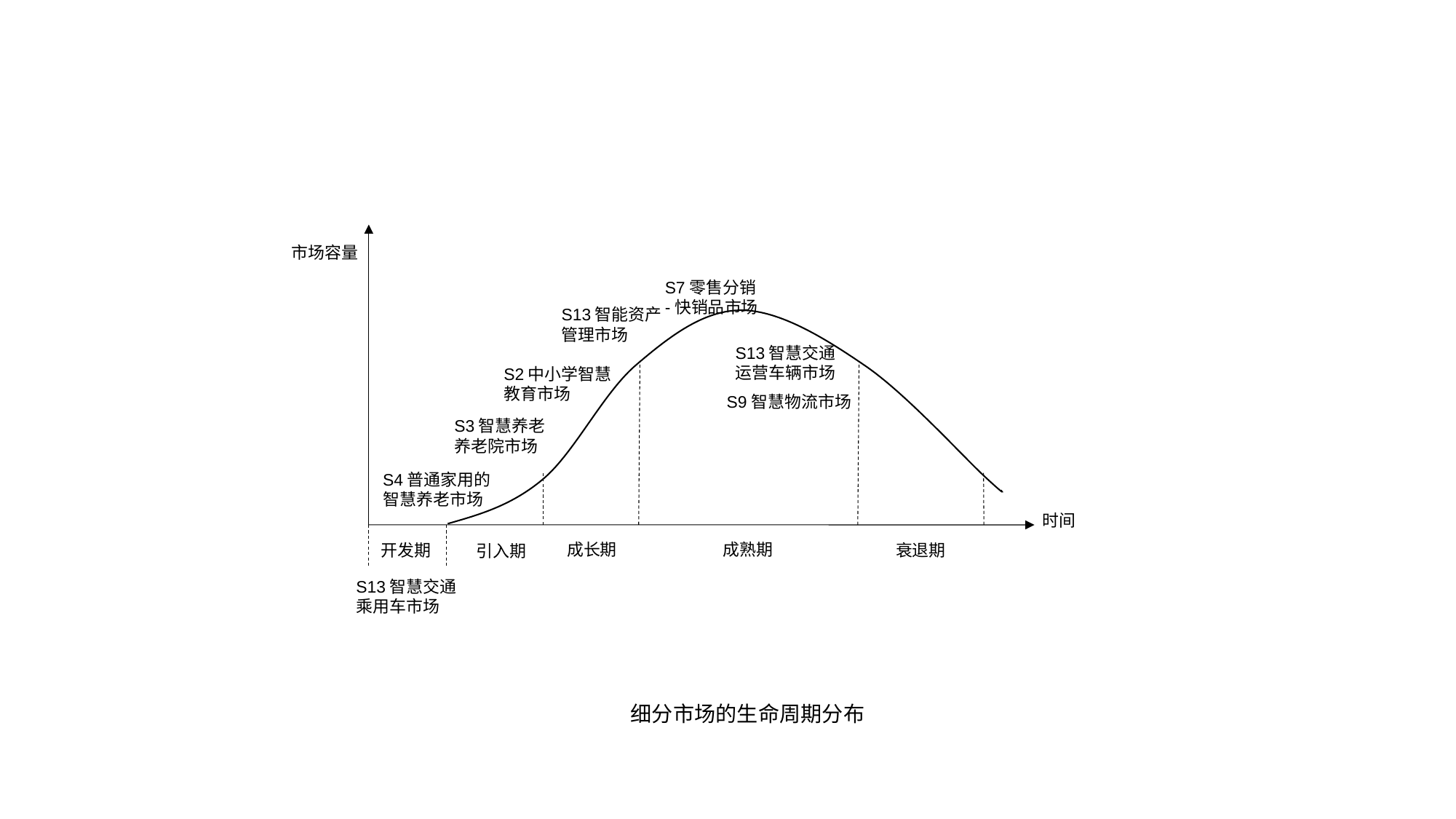

市场容量
S7零售分销
-快销品市场
S13智能资产
管理市场

S13智慧交通
运营车辆市场
S2中小学智慧
教育市场
S9智慧物流市场
S3智慧养老
养老院市场
S4普通家用的
智慧养老市场
时间
成长期
成熟期
开发期
衰退期
引入期
S13智慧交通
乘用车市场
细分市场的生命周期分布